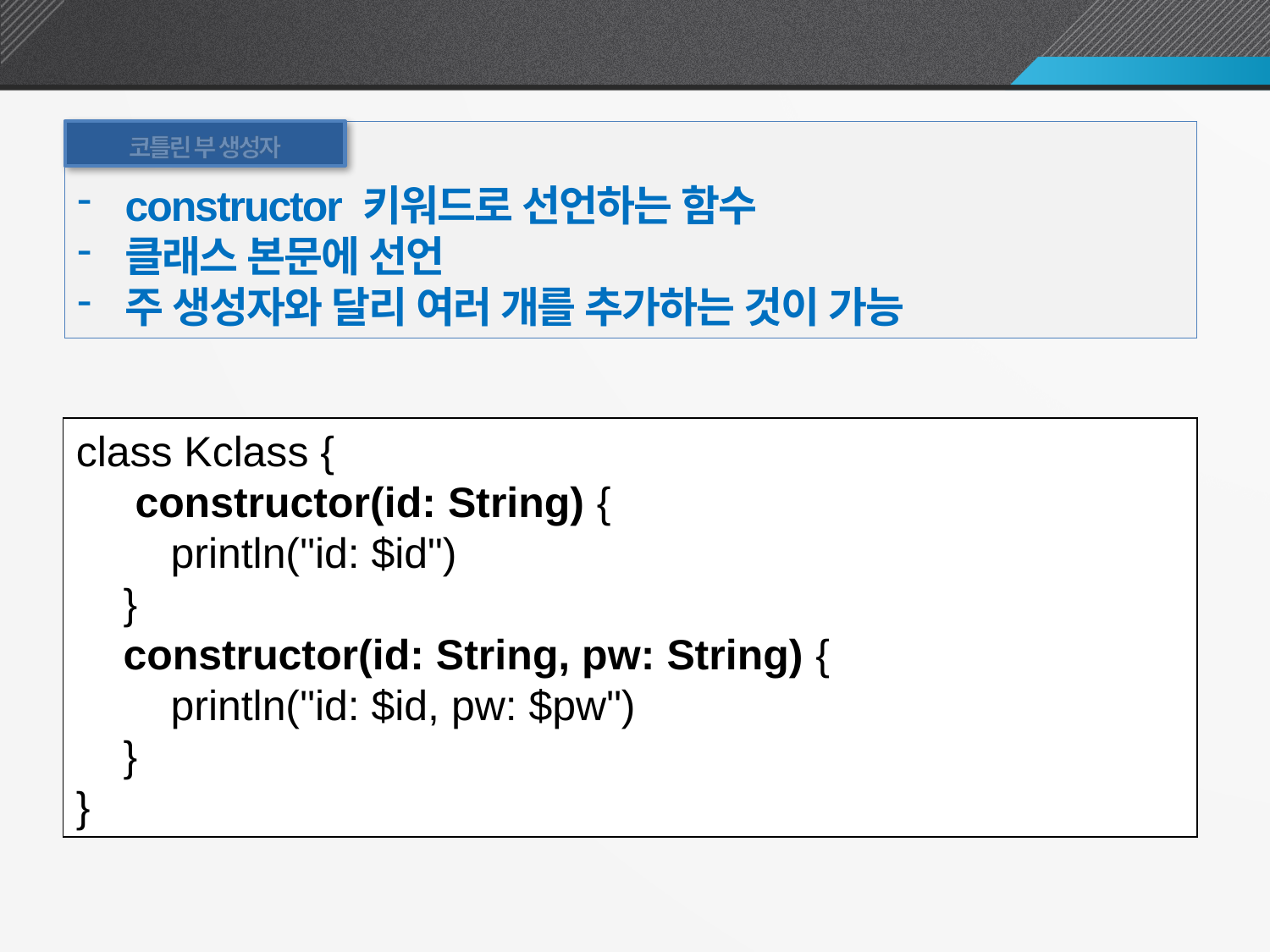

코틀린의 부 생성자
코틀린 부 생성자

constructor 키워드로 선언하는 함수
클래스 본문에 선언
주 생성자와 달리 여러 개를 추가하는 것이 가능
class Kclass {
     constructor(id: String) {
        println("id: $id")
    }
    constructor(id: String, pw: String) {
        println("id: $id, pw: $pw")
    }
}